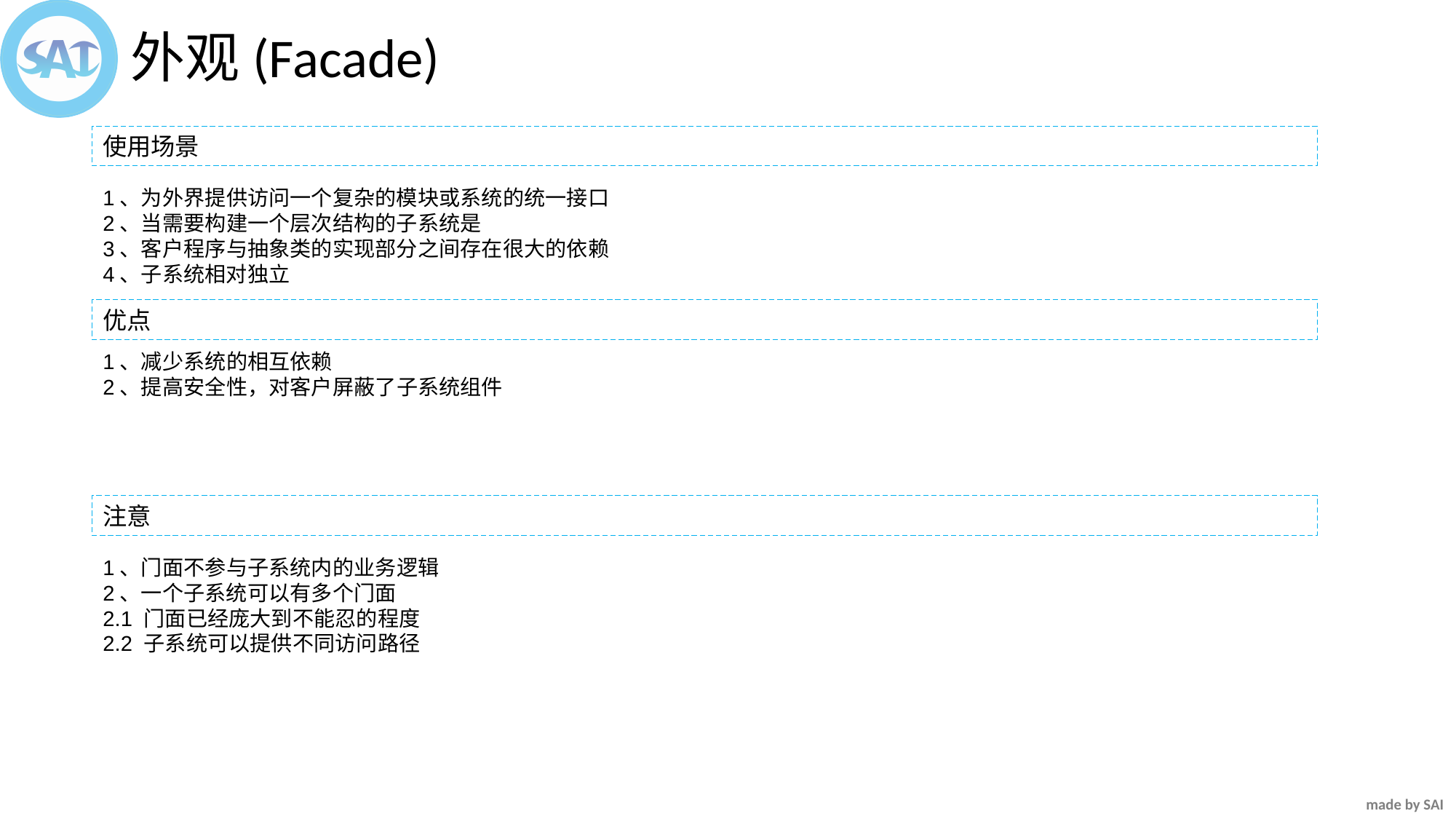

外观(Facade)
使用场景
1、为外界提供访问一个复杂的模块或系统的统一接口
2、当需要构建一个层次结构的子系统是
3、客户程序与抽象类的实现部分之间存在很大的依赖
4、子系统相对独立
优点
1、减少系统的相互依赖
2、提高安全性，对客户屏蔽了子系统组件
注意
1、门面不参与子系统内的业务逻辑
2、一个子系统可以有多个门面
2.1 门面已经庞大到不能忍的程度
2.2 子系统可以提供不同访问路径